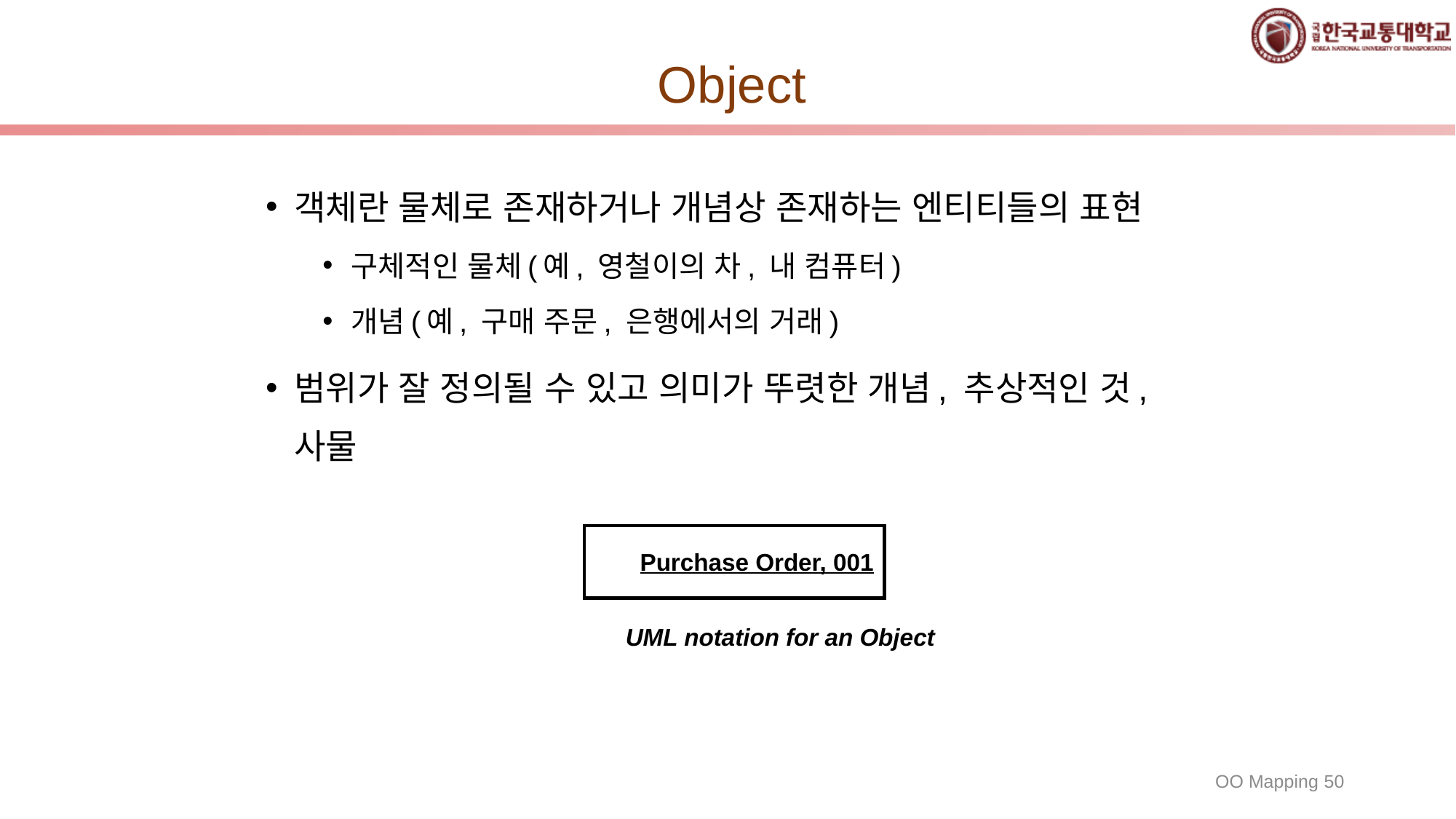

# Object
객체란 물체로 존재하거나 개념상 존재하는 엔티티들의 표현
구체적인 물체(예, 영철이의 차, 내 컴퓨터)
개념(예, 구매 주문, 은행에서의 거래)
범위가 잘 정의될 수 있고 의미가 뚜렷한 개념, 추상적인 것, 사물

Purchase Order, 001
UML notation for an Object
50